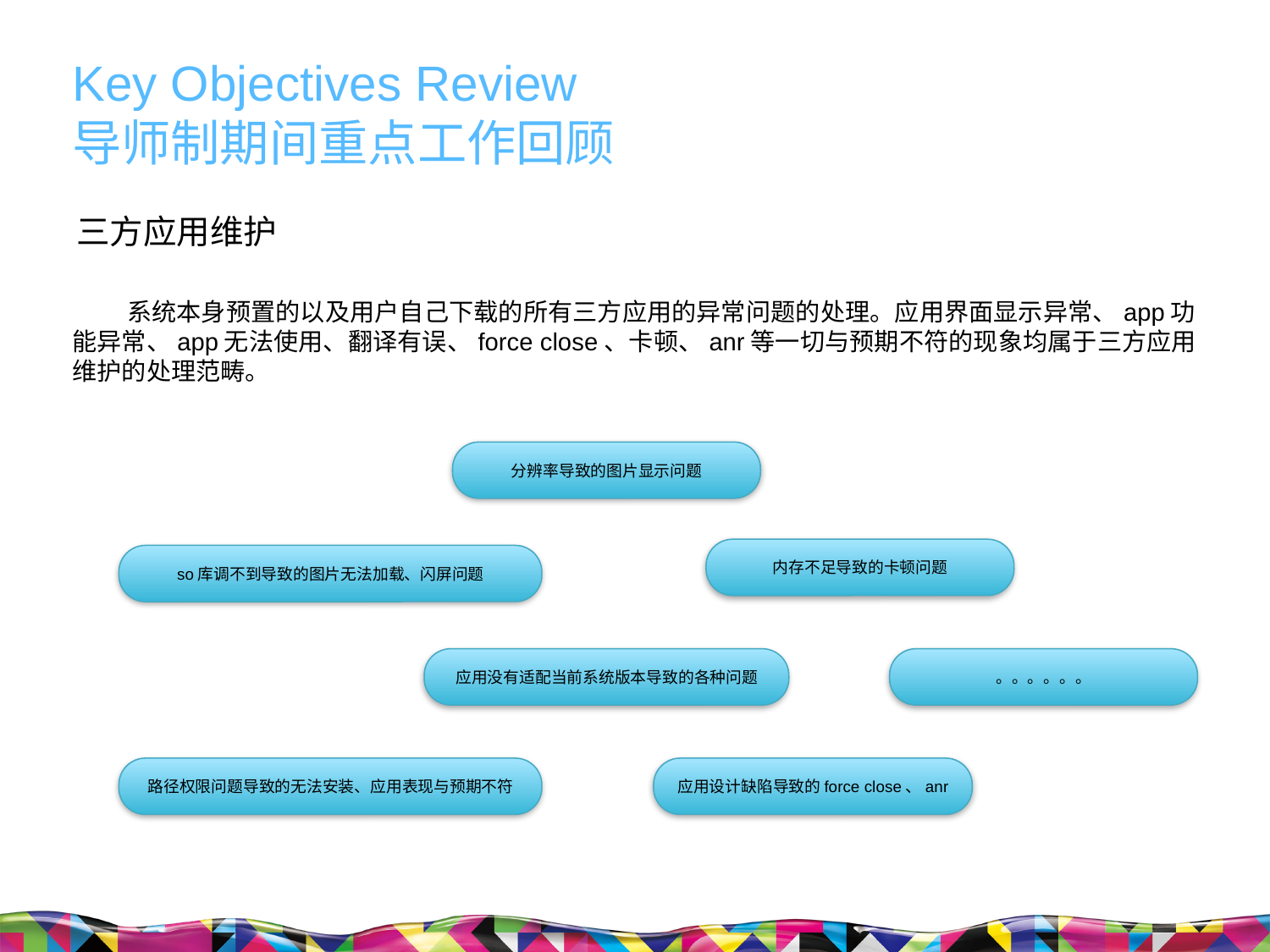

Key Objectives Review
导师制期间重点工作回顾
三方应用维护
       系统本身预置的以及用户自己下载的所有三方应用的异常问题的处理。应用界面显示异常、app功能异常、app无法使用、翻译有误、force close、卡顿、anr等一切与预期不符的现象均属于三方应用维护的处理范畴。

分辨率导致的图片显示问题

内存不足导致的卡顿问题

so库调不到导致的图片无法加载、闪屏问题

应用没有适配当前系统版本导致的各种问题

。。。。。。

路径权限问题导致的无法安装、应用表现与预期不符

应用设计缺陷导致的force close、anr